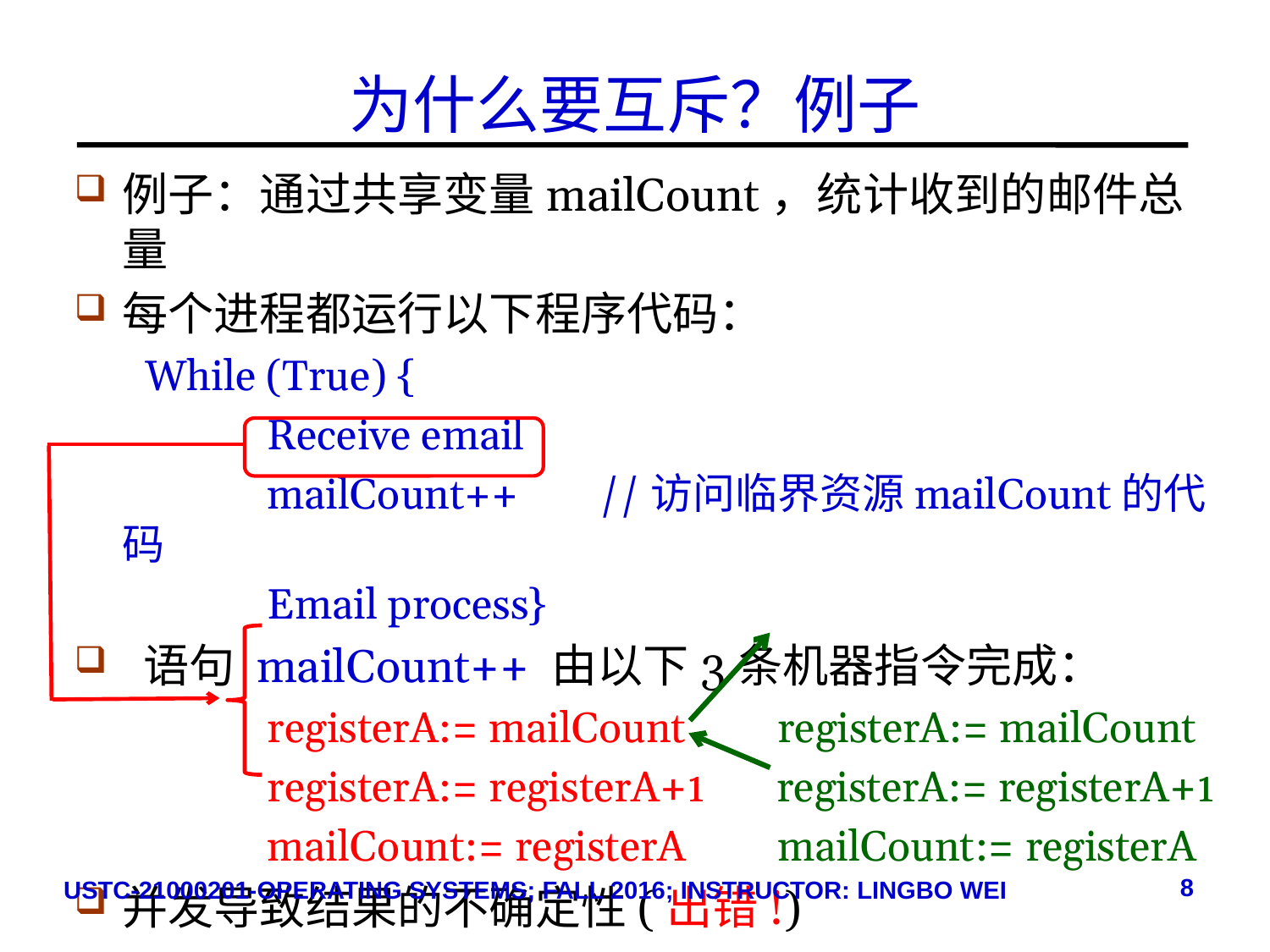

# 为什么要互斥？例子
例子：通过共享变量mailCount，统计收到的邮件总量
每个进程都运行以下程序代码：
       While (True) {
                   Receive email
                   mailCount++        //访问临界资源mailCount的代码
                   Email process}
 语句 mailCount++ 由以下3条机器指令完成：
                   registerA:= mailCount         registerA:= mailCount
                   registerA:= registerA+1       registerA:= registerA+1
                   mailCount:= registerA         mailCount:= registerA
并发导致结果的不确定性(出错!)

8
USTC-21000201-OPERATING SYSTEMS; FALL 2016; INSTRUCTOR: LINGBO WEI